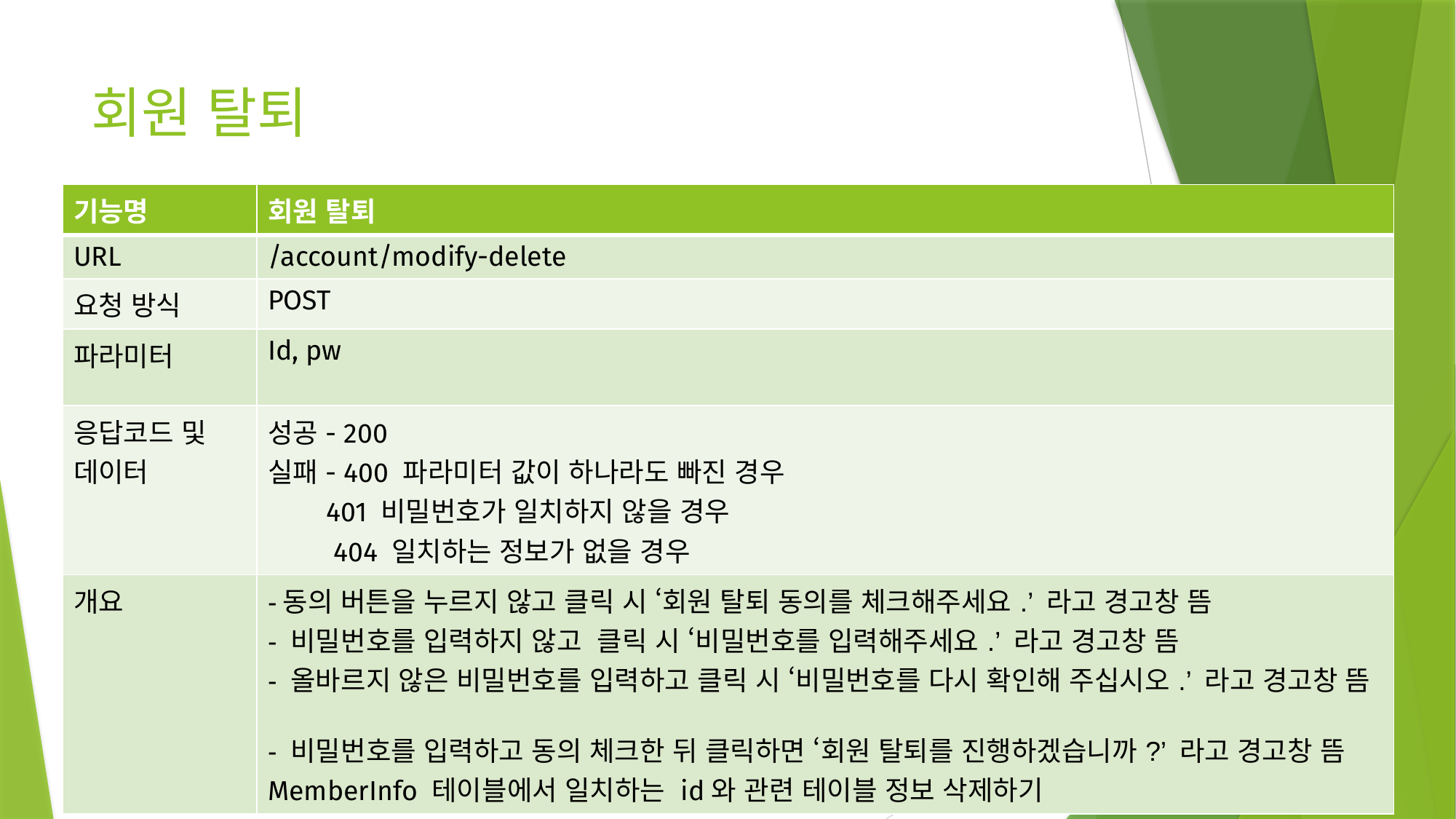

회원 탈퇴
| 기능명 | 회원 탈퇴 |
| --- | --- |
| URL | /account/modify-delete |
| 요청 방식 | POST |
| 파라미터 | Id, pw |
| 응답코드 및 데이터 | 성공- 200 실패- 400 파라미터 값이 하나라도 빠진 경우 401 비밀번호가 일치하지 않을 경우 404 일치하는 정보가 없을 경우 |
| 개요 | -동의 버튼을 누르지 않고 클릭 시 ‘회원 탈퇴 동의를 체크해주세요.’ 라고 경고창 뜸 - 비밀번호를 입력하지 않고 클릭 시 ‘비밀번호를 입력해주세요.’ 라고 경고창 뜸 - 올바르지 않은 비밀번호를 입력하고 클릭 시 ‘비밀번호를 다시 확인해 주십시오.’ 라고 경고창 뜸 - 비밀번호를 입력하고 동의 체크한 뒤 클릭하면 ‘회원 탈퇴를 진행하겠습니까?’ 라고 경고창 뜸 MemberInfo 테이블에서 일치하는 id와 관련 테이블 정보 삭제하기 |